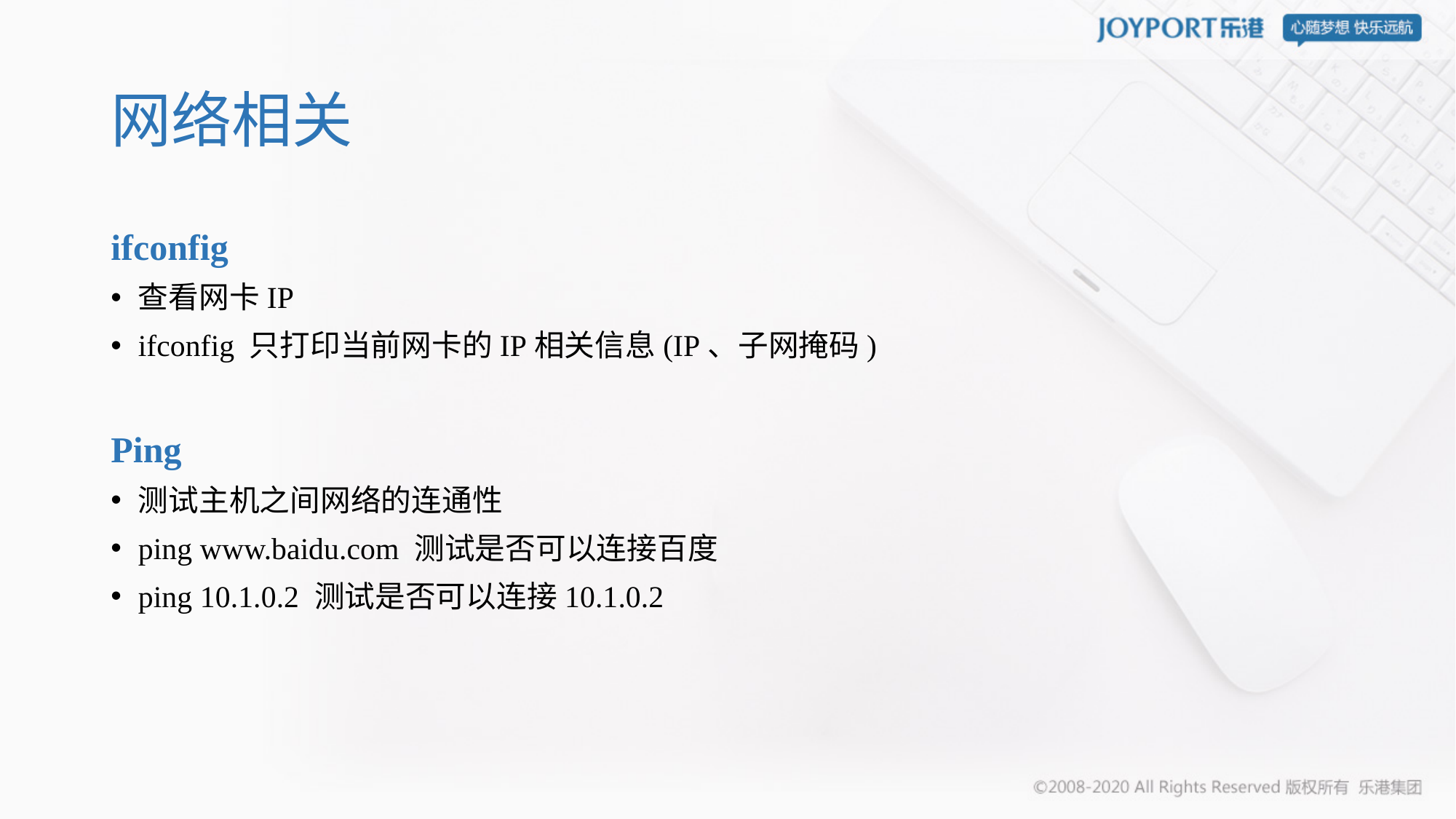

# 网络相关
ifconfig
查看网卡IP
ifconfig 只打印当前网卡的IP相关信息(IP、子网掩码)

Ping
测试主机之间网络的连通性
ping www.baidu.com 测试是否可以连接百度
ping 10.1.0.2 测试是否可以连接10.1.0.2